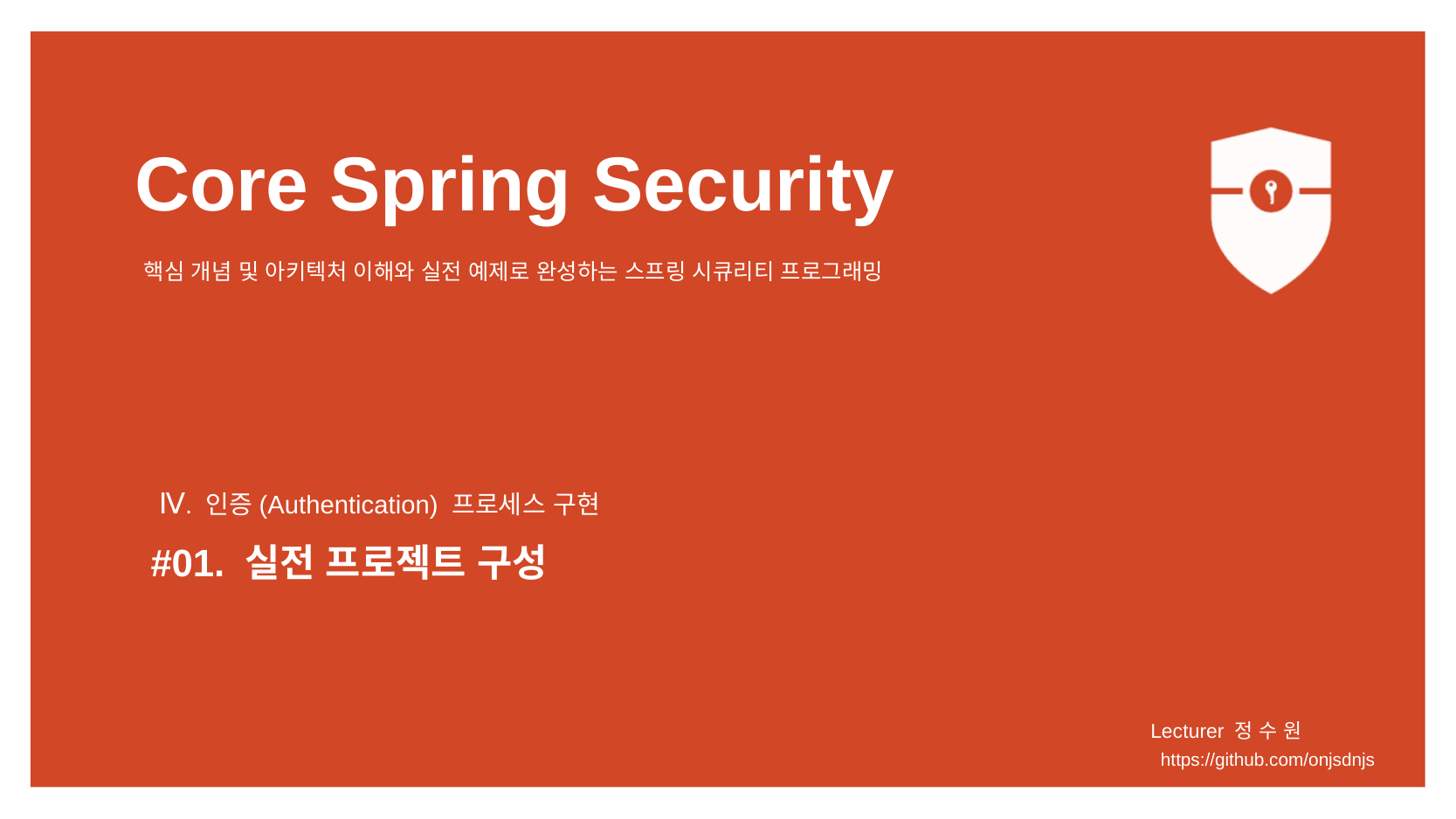

Ⅳ. 인증(Authentication) 프로세스 구현
#01. 실전 프로젝트 구성